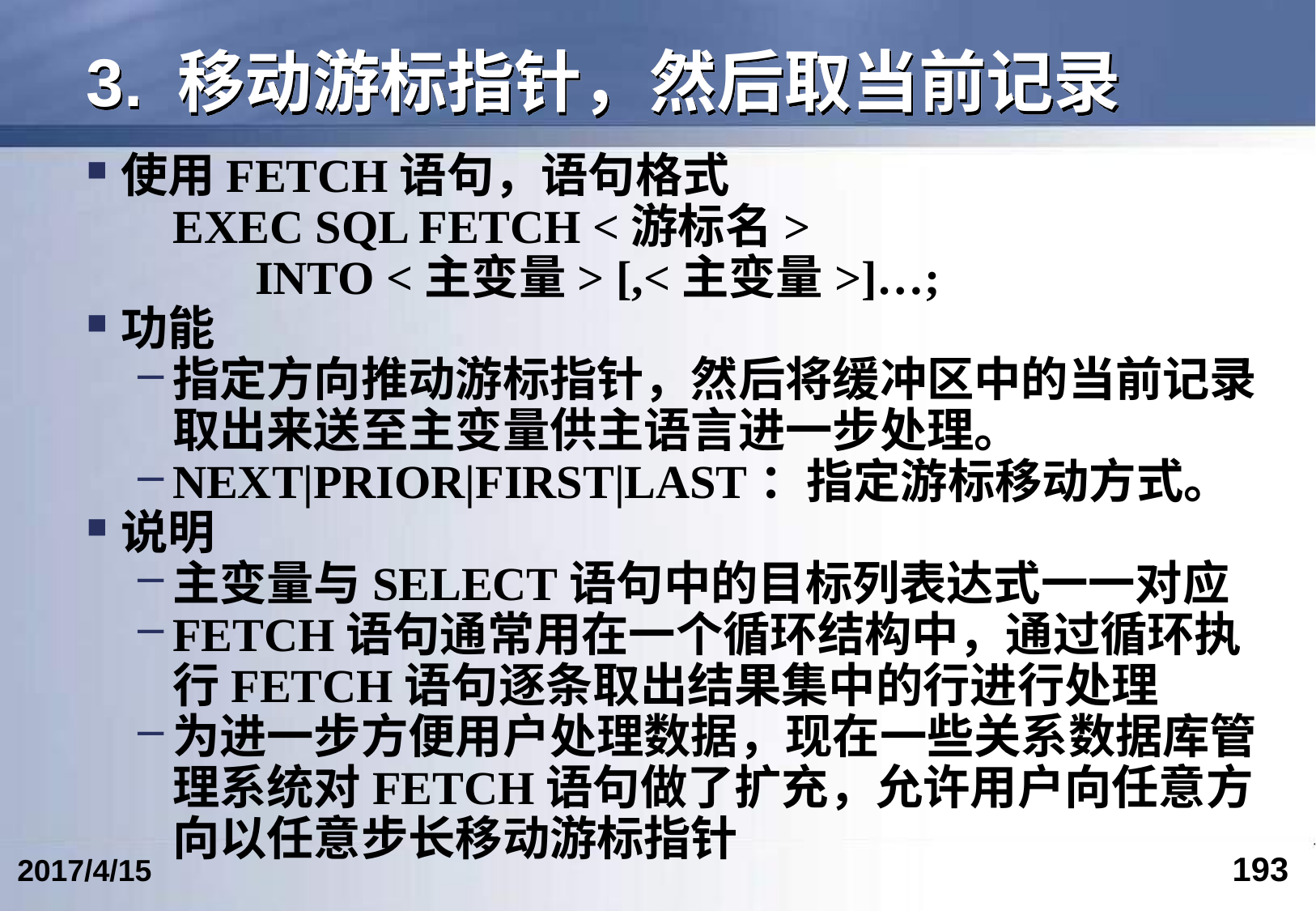

# 3. 移动游标指针，然后取当前记录
使用FETCH语句，语句格式
   EXEC SQL FETCH <游标名>
          INTO <主变量> [,<主变量>]…;
功能
指定方向推动游标指针，然后将缓冲区中的当前记录取出来送至主变量供主语言进一步处理。
NEXT|PRIOR|FIRST|LAST：指定游标移动方式。
说明
主变量与SELECT语句中的目标列表达式一一对应
FETCH语句通常用在一个循环结构中，通过循环执行FETCH语句逐条取出结果集中的行进行处理
为进一步方便用户处理数据，现在一些关系数据库管理系统对FETCH语句做了扩充，允许用户向任意方向以任意步长移动游标指针
193
2017/4/15